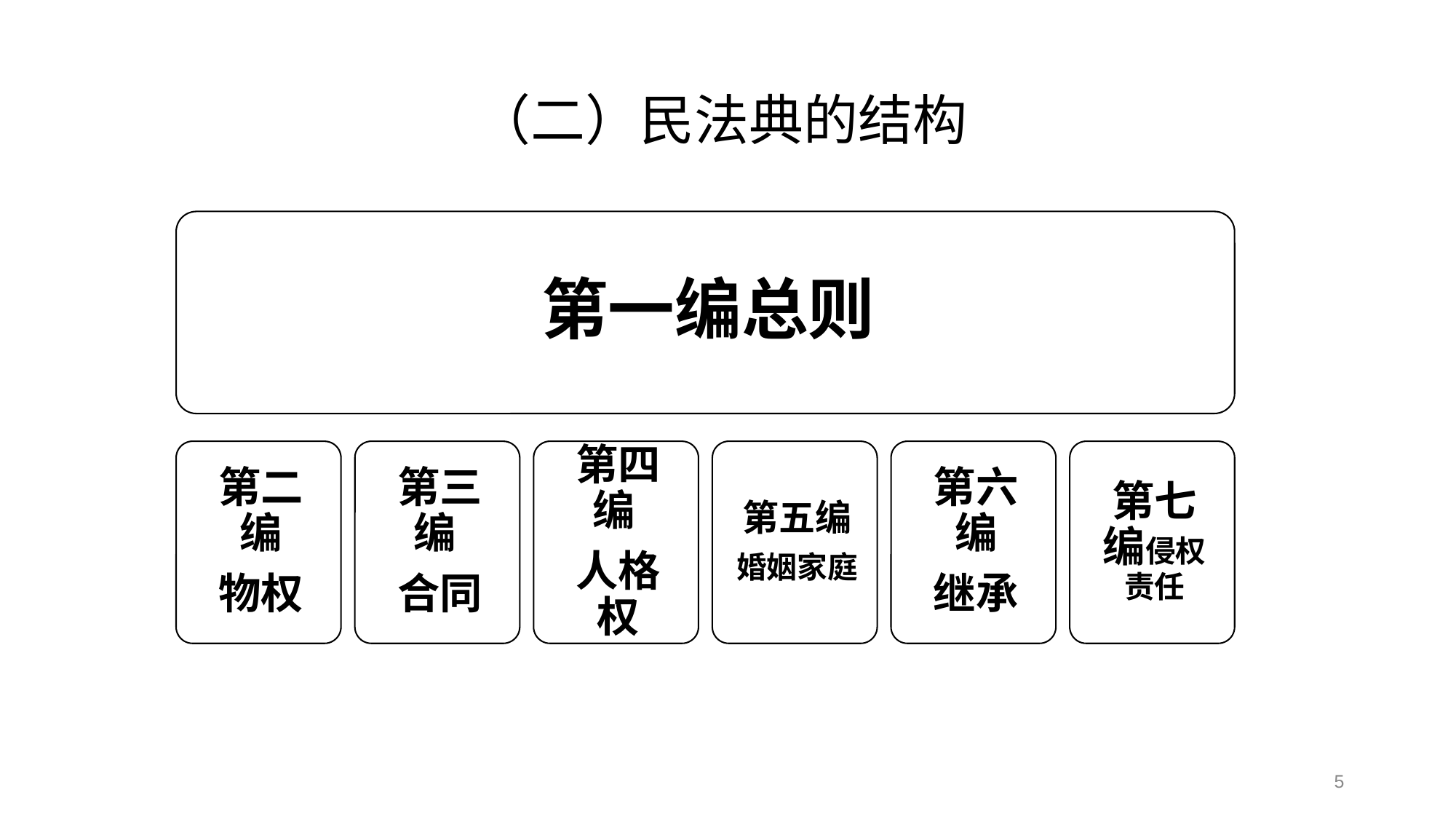

# （二）民法典的结构
第一编总则
第二编
物权
第三编
合同
第四编
人格权
第五编
婚姻家庭
第六编
继承
第七编侵权责任
5